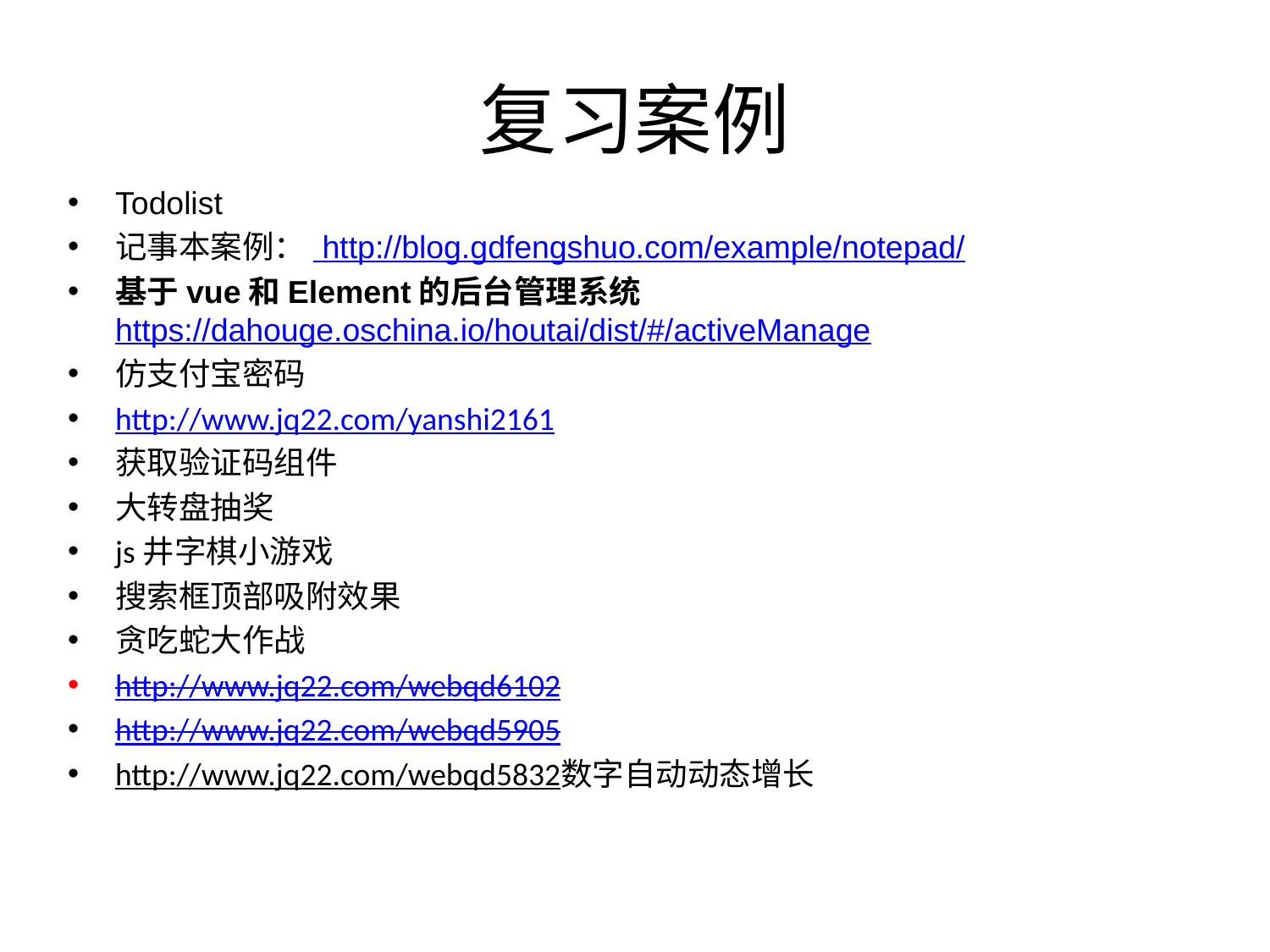

# 复习案例
Todolist
记事本案例： http://blog.gdfengshuo.com/example/notepad/
基于vue和Element的后台管理系统https://dahouge.oschina.io/houtai/dist/#/activeManage
仿支付宝密码
http://www.jq22.com/yanshi2161
获取验证码组件
大转盘抽奖
js井字棋小游戏
搜索框顶部吸附效果
贪吃蛇大作战
http://www.jq22.com/webqd6102
http://www.jq22.com/webqd5905
http://www.jq22.com/webqd5832数字自动动态增长